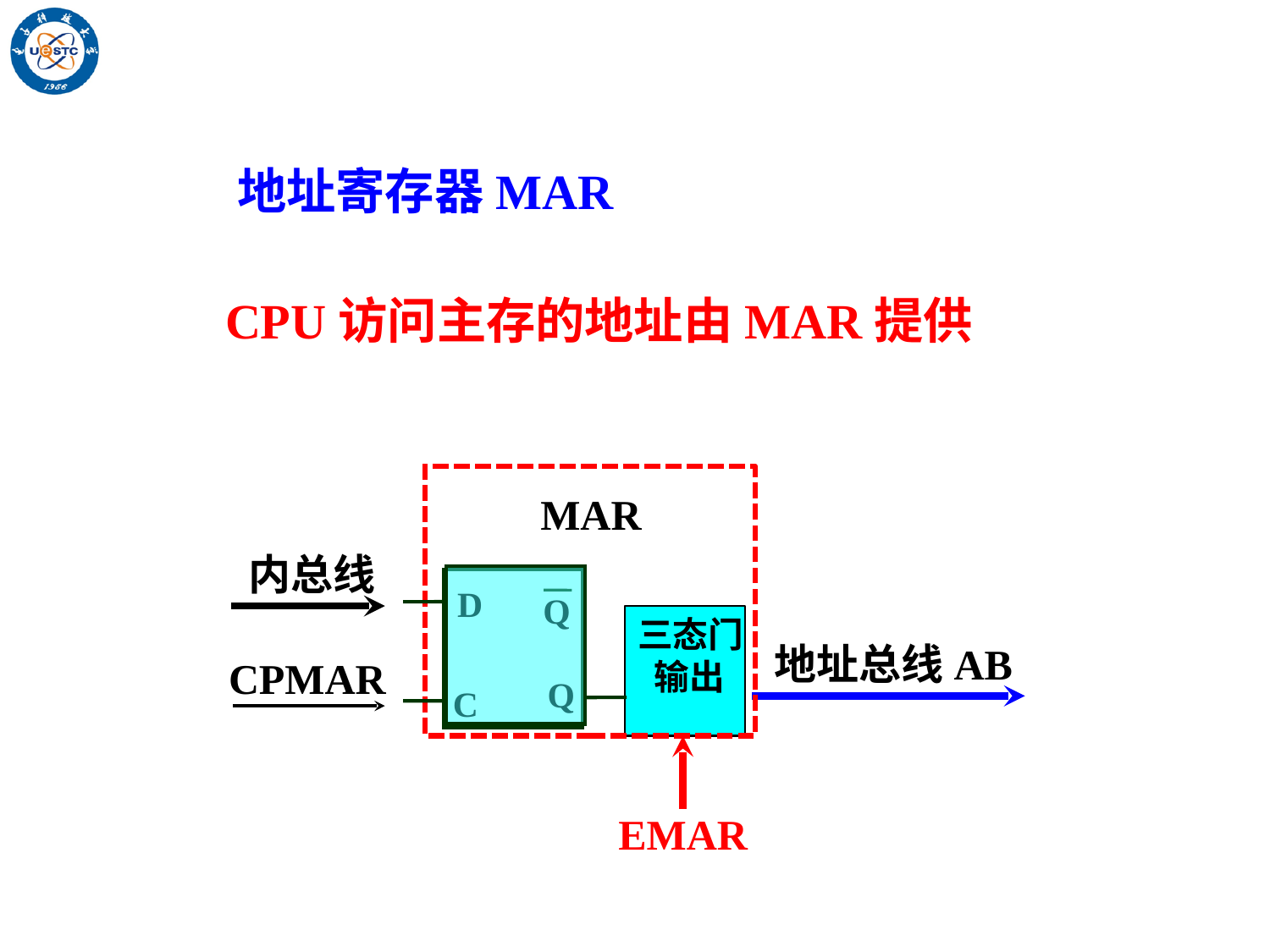

地址寄存器MAR
CPU访问主存的地址由MAR提供

MAR

Q
Q

D
C

三态门
 输出
内总线

地址总线AB
CPMAR
EMAR